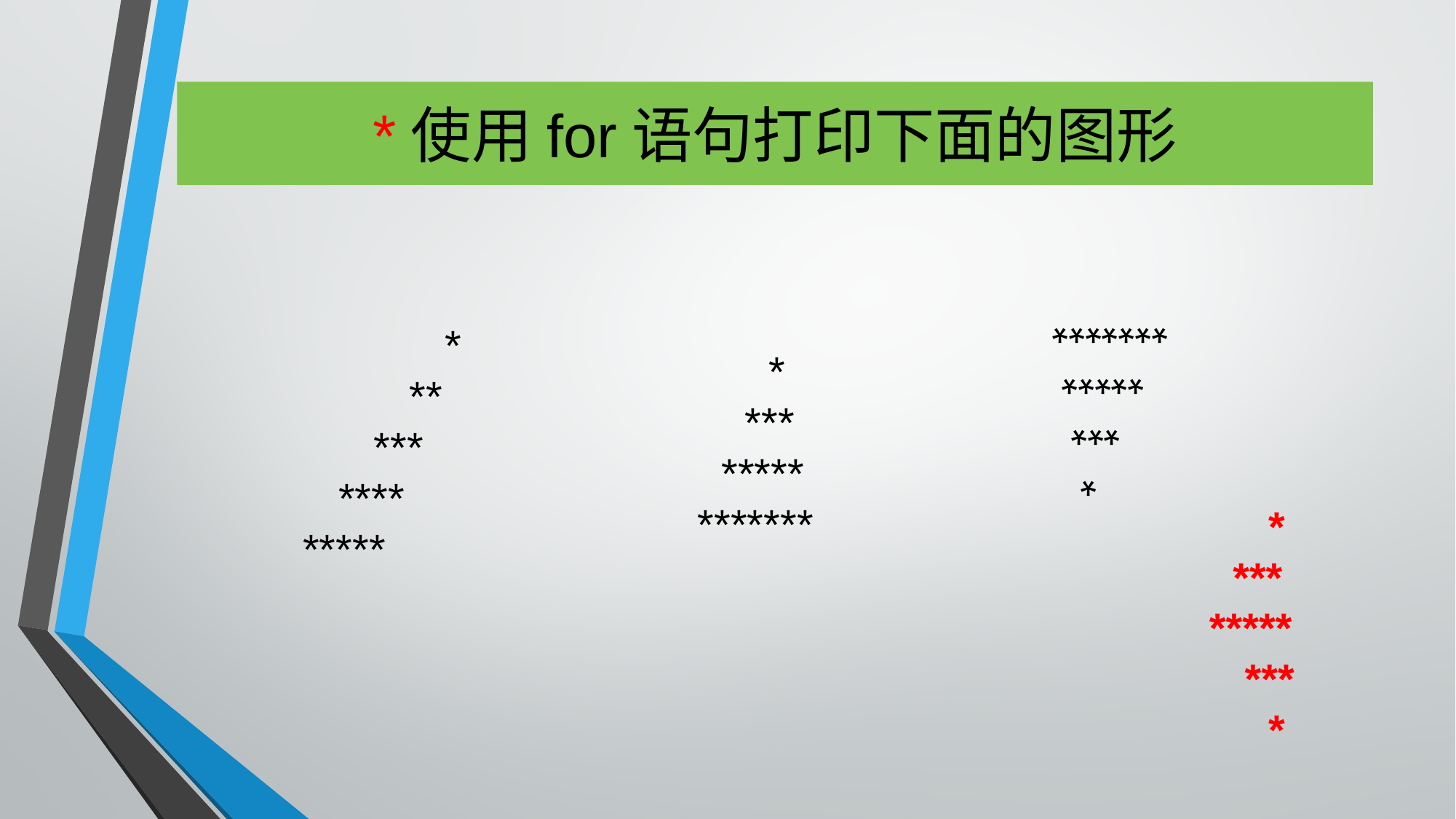

# *使用for语句打印下面的图形
       *
     ***
   *****
 *******
              *
           **
        ***
     ****
  *****
       *
     ***
   *****
 *******
     *
  ***
*****
   ***
     *